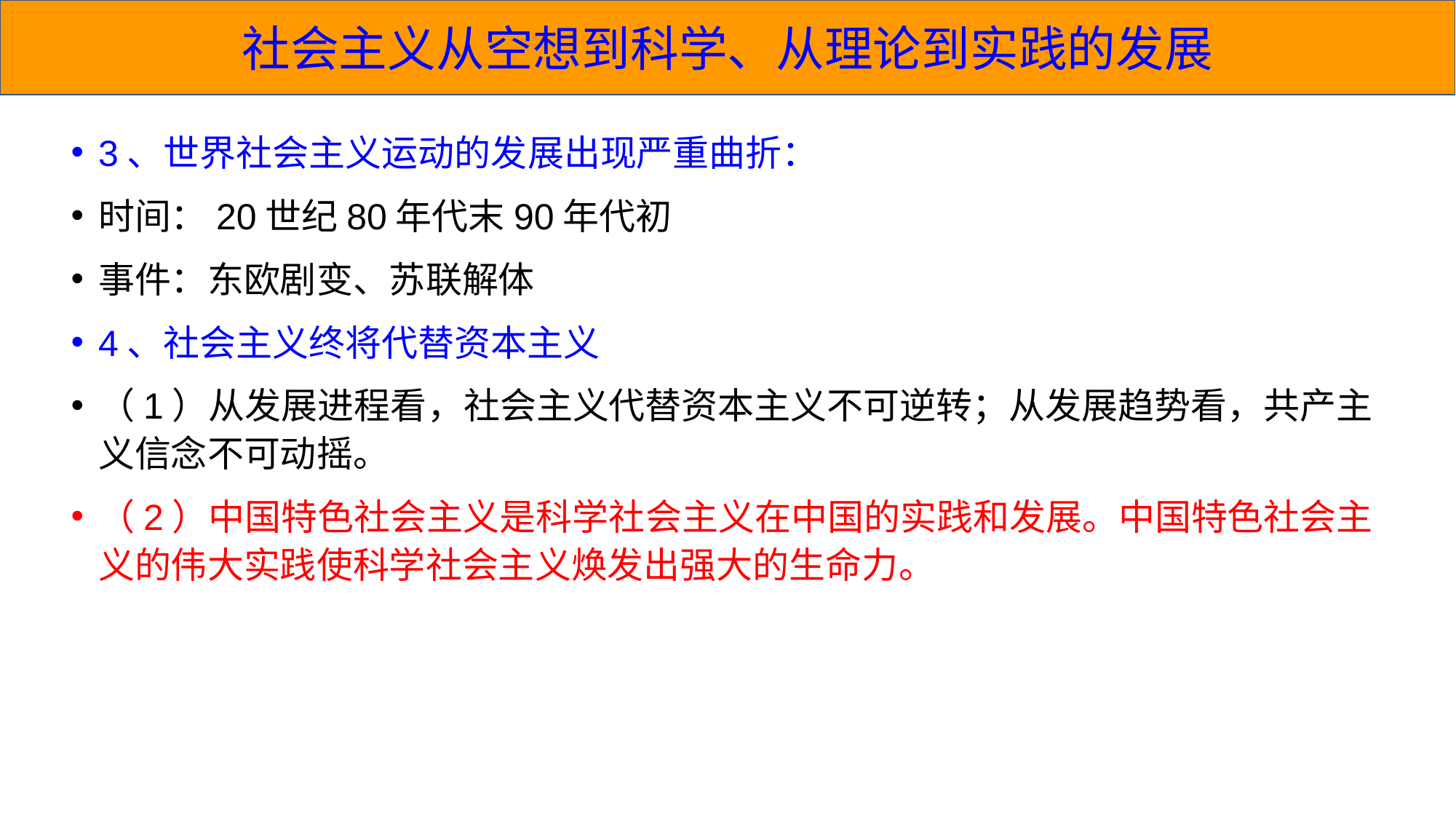

社会主义从空想到科学、从理论到实践的发展
3、世界社会主义运动的发展出现严重曲折：
时间：20世纪80年代末90年代初
事件：东欧剧变、苏联解体
4、社会主义终将代替资本主义
（1）从发展进程看，社会主义代替资本主义不可逆转；从发展趋势看，共产主义信念不可动摇。
（2）中国特色社会主义是科学社会主义在中国的实践和发展。中国特色社会主义的伟大实践使科学社会主义焕发出强大的生命力。